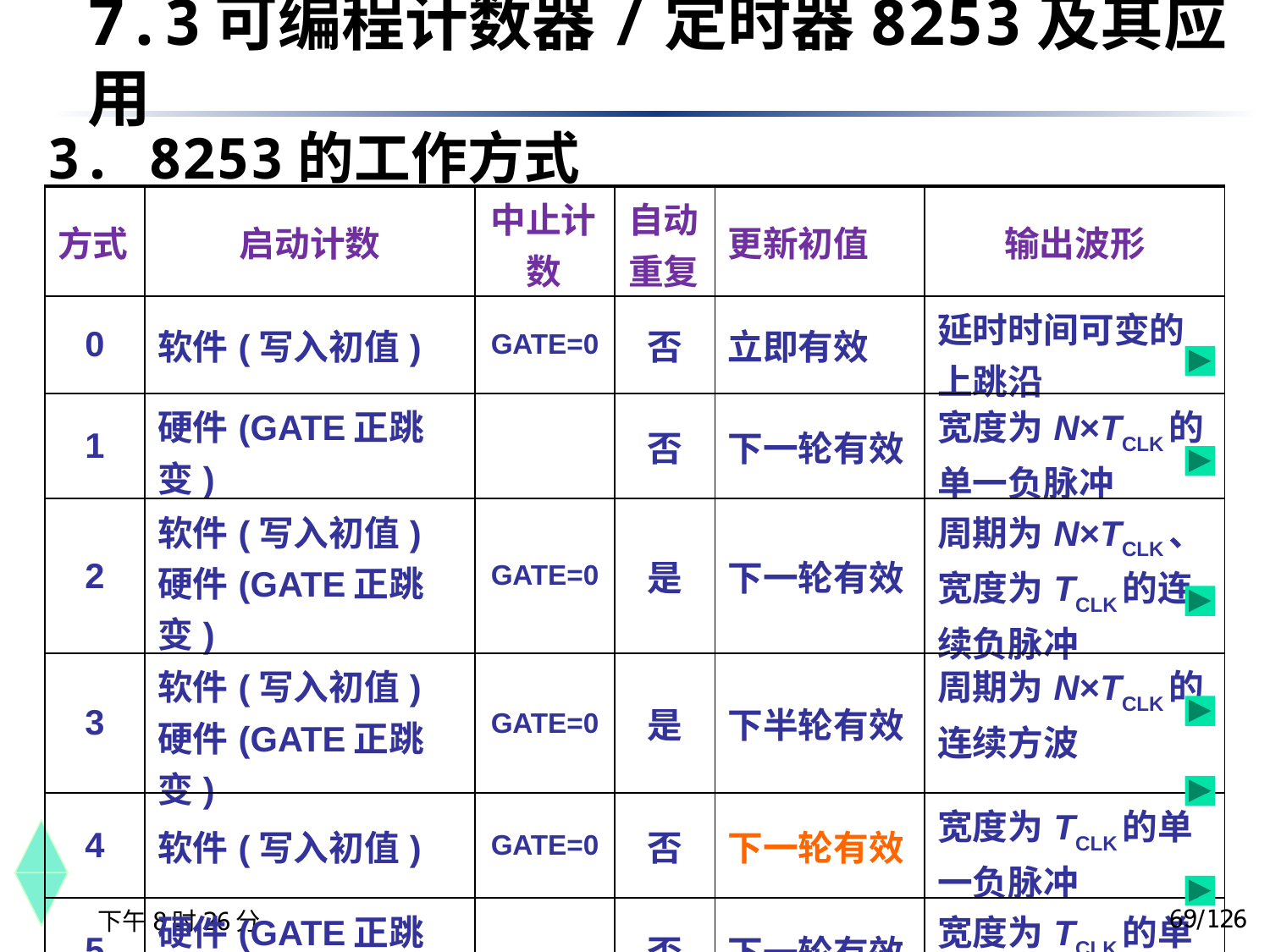

7.3	可编程计数器/定时器8253及其应用
3. 8253的工作方式
| 方式 | 启动计数 | 中止计数 | 自动重复 | 更新初值 | 输出波形 |
| --- | --- | --- | --- | --- | --- |
| 0 | 软件(写入初值) | GATE=0 | 否 | 立即有效 | 延时时间可变的上跳沿 |
| 1 | 硬件(GATE正跳变) |  | 否 | 下一轮有效 | 宽度为N×TCLK的单一负脉冲 |
| 2 | 软件(写入初值) 硬件(GATE正跳变) | GATE=0 | 是 | 下一轮有效 | 周期为N×TCLK、宽度为TCLK的连续负脉冲 |
| 3 | 软件(写入初值) 硬件(GATE正跳变) | GATE=0 | 是 | 下半轮有效 | 周期为N×TCLK的连续方波 |
| 4 | 软件(写入初值) | GATE=0 | 否 | 下一轮有效 | 宽度为TCLK的单一负脉冲 |
| 5 | 硬件(GATE正跳变) |  | 否 | 下一轮有效 | 宽度为TCLK的单一负脉冲 |

69/126

下午8时26分